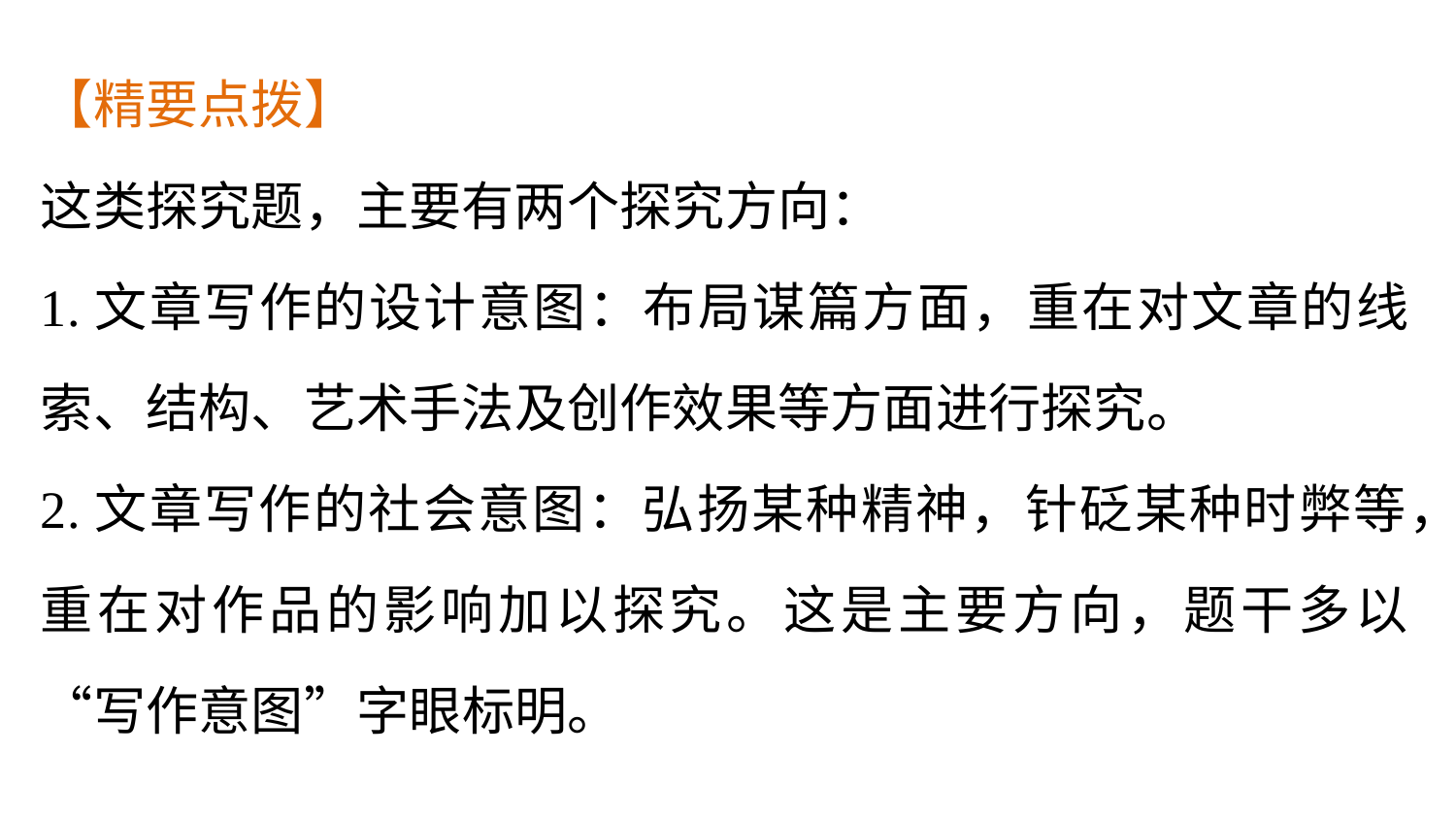

【精要点拨】
这类探究题，主要有两个探究方向：
1.文章写作的设计意图：布局谋篇方面，重在对文章的线索、结构、艺术手法及创作效果等方面进行探究。
2.文章写作的社会意图：弘扬某种精神，针砭某种时弊等，重在对作品的影响加以探究。这是主要方向，题干多以“写作意图”字眼标明。